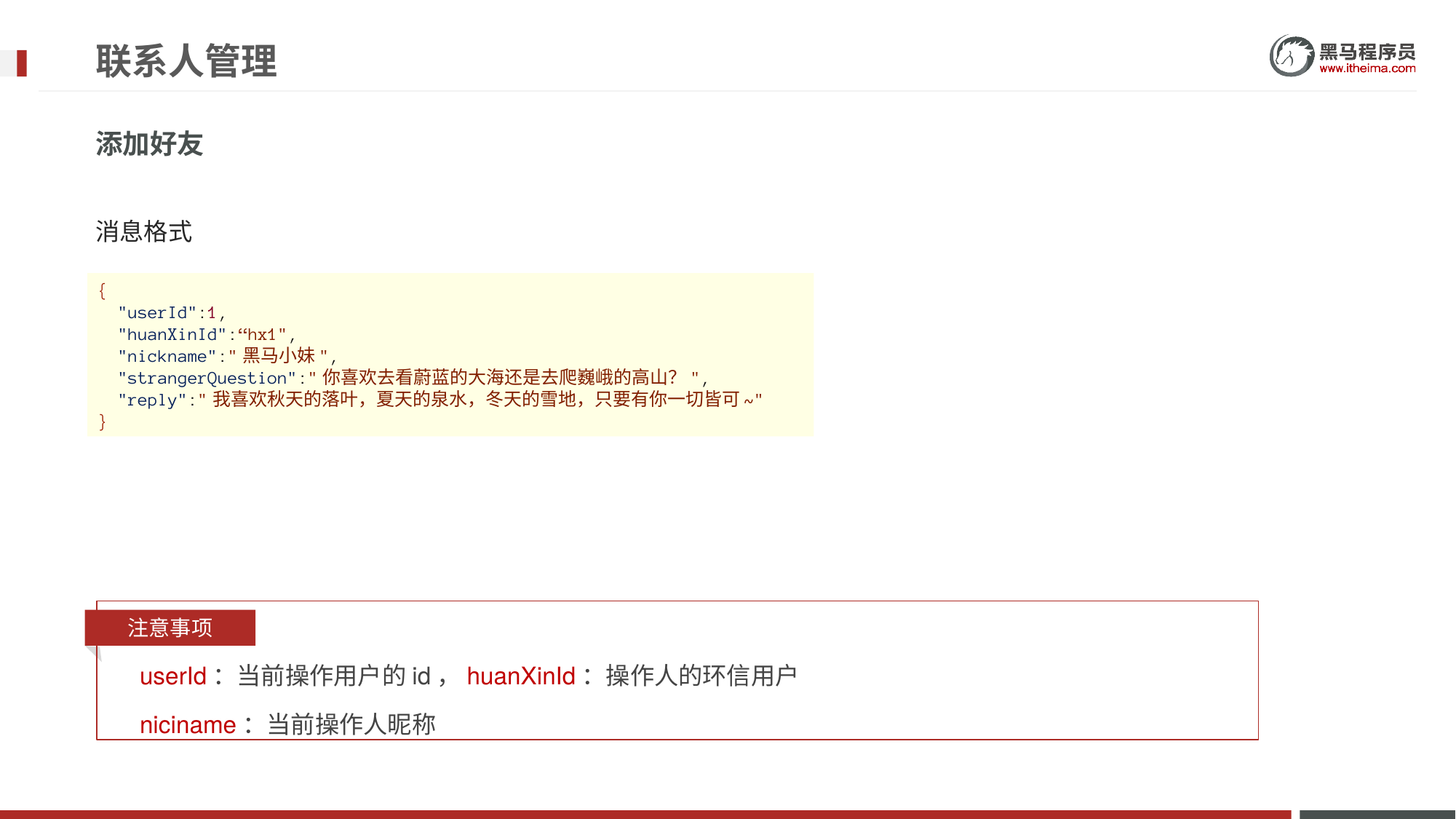

# 联系人管理
添加好友
消息格式
{
  "userId":1,
  "huanXinId":“hx1",
  "nickname":"黑马小妹",
  "strangerQuestion":"你喜欢去看蔚蓝的大海还是去爬巍峨的高山？",
  "reply":"我喜欢秋天的落叶，夏天的泉水，冬天的雪地，只要有你一切皆可~"
}

注意事项
userId：当前操作用户的id，huanXinId：操作人的环信用户
niciname：当前操作人昵称